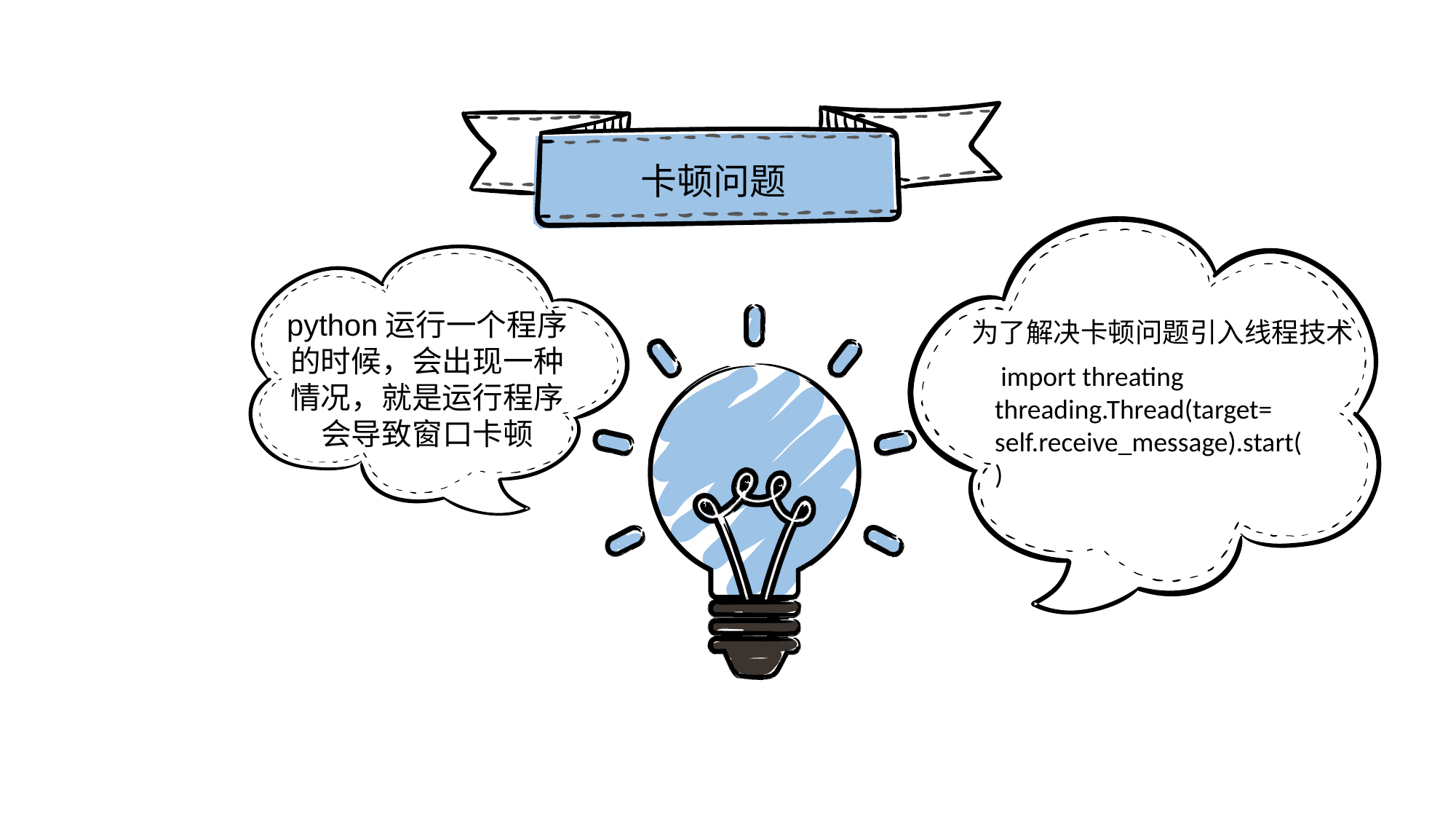

卡顿问题

python运行一个程序的时候，会出现一种情况，就是运行程序会导致窗口卡顿

为了解决卡顿问题引入线程技术
 import threating
threading.Thread(target=
self.receive_message).start()